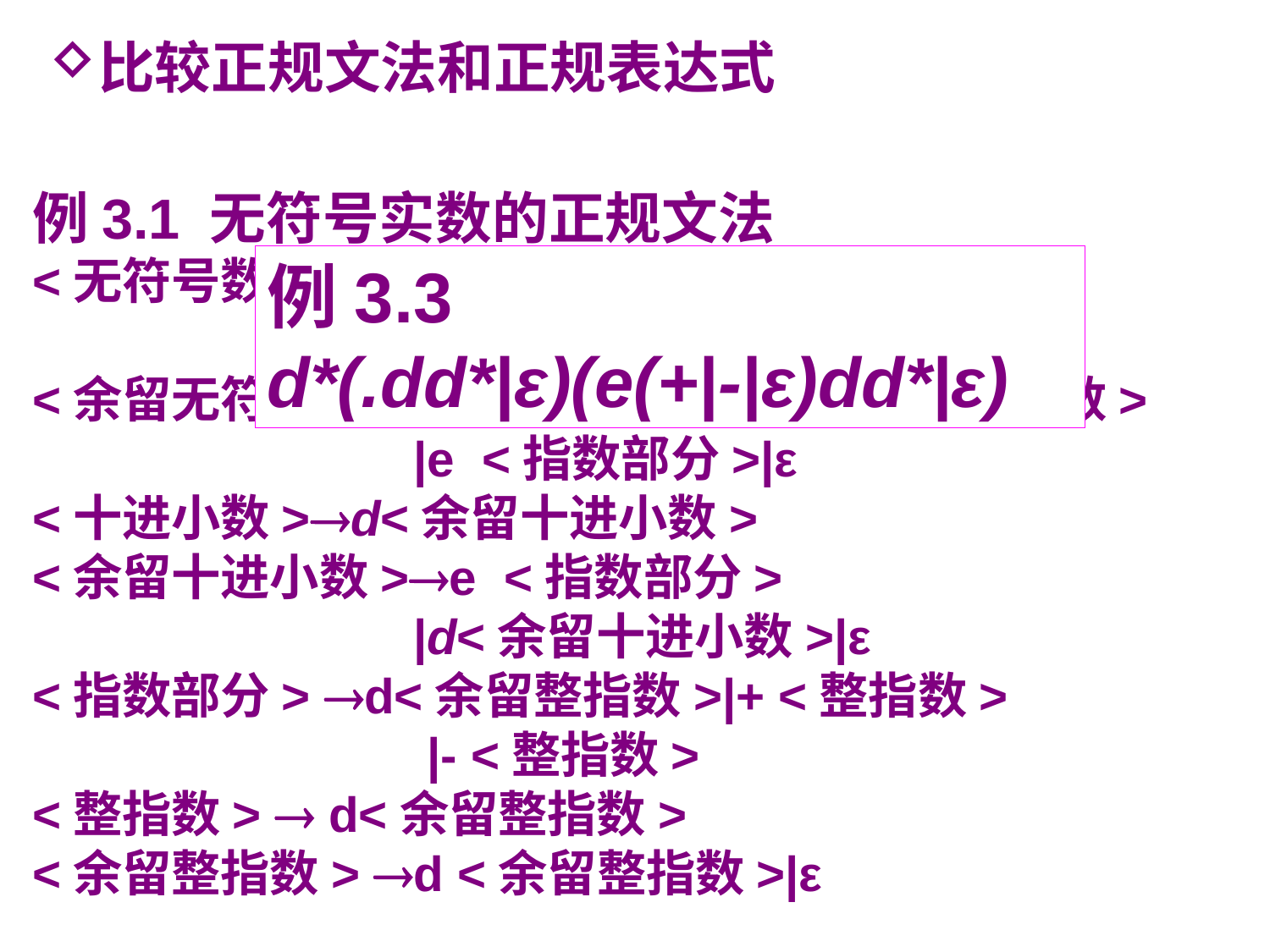

比较正规文法和正规表达式

例3.1 无符号实数的正规文法
<无符号数> →d<余留无符号数>|.<十进小数>
			|e  <指数部分>
<余留无符号数>→d <余留无符号数|.<十进小数>
			|e  <指数部分>|ε
<十进小数>→d<余留十进小数>
<余留十进小数>→e  <指数部分>
			|d<余留十进小数>|ε
<指数部分> →d<余留整指数>|+ <整指数>
			 |- <整指数>
<整指数> → d<余留整指数>
<余留整指数> →d <余留整指数>|ε

例3.3
d*(.dd*|ε)(e(+|-|ε)dd*|ε)